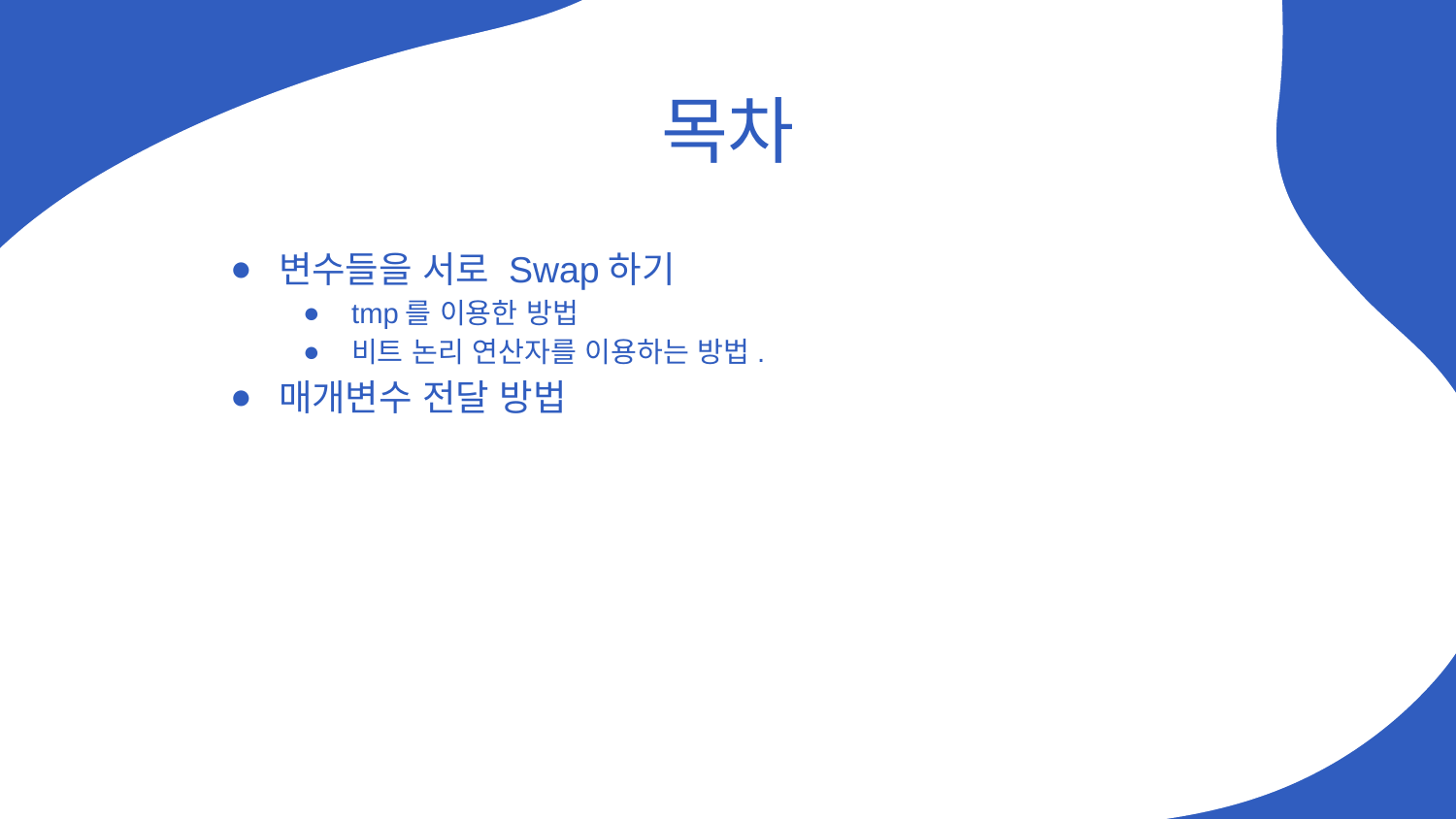

# 목차
변수들을 서로 Swap하기
tmp를 이용한 방법
비트 논리 연산자를 이용하는 방법.
매개변수 전달 방법